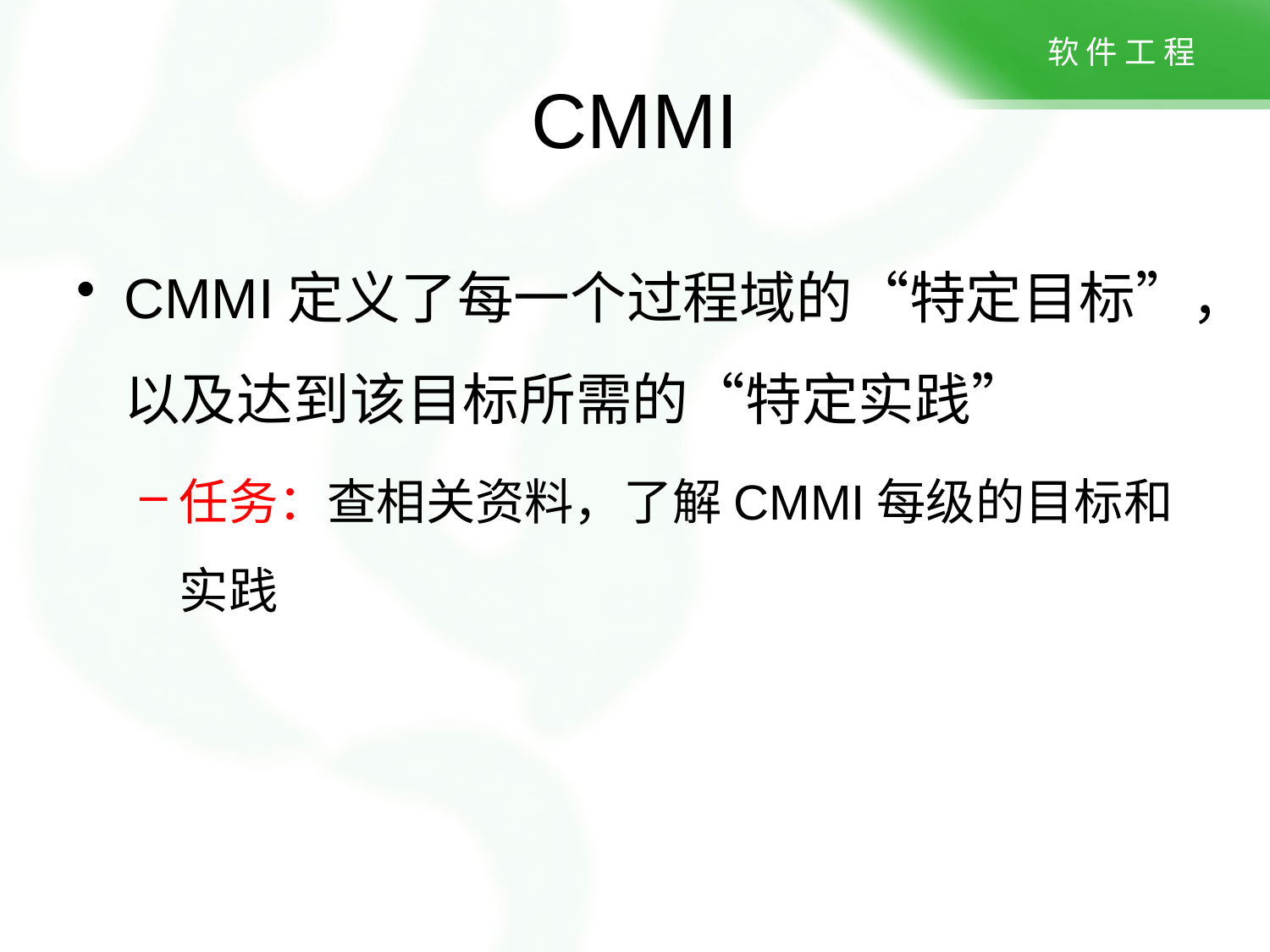

# CMMI
CMMI定义了每一个过程域的“特定目标”，以及达到该目标所需的“特定实践”
任务：查相关资料，了解CMMI每级的目标和实践